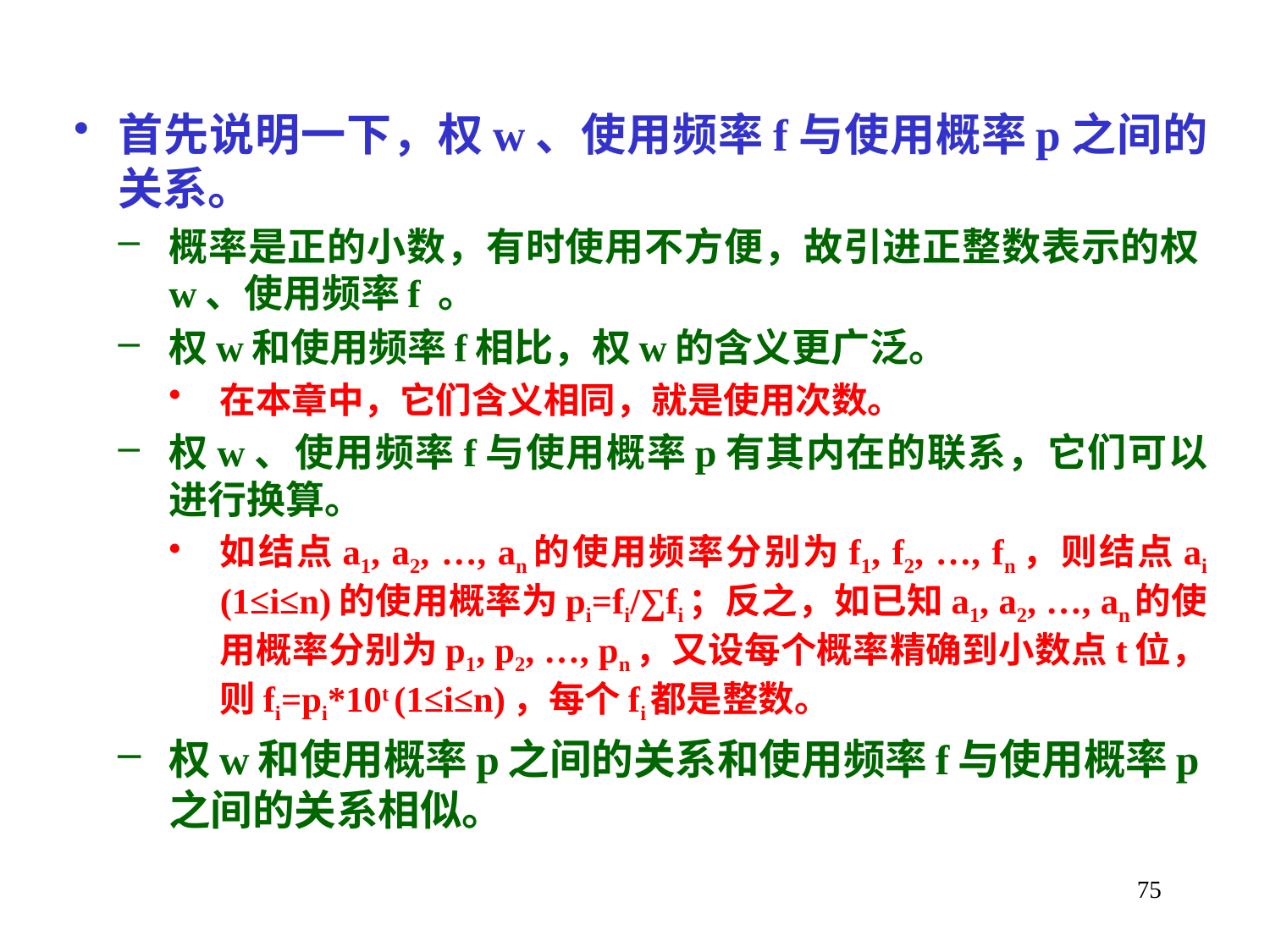

首先说明一下，权w、使用频率f与使用概率p之间的关系。
概率是正的小数，有时使用不方便，故引进正整数表示的权w、使用频率f 。
权w和使用频率f相比，权w的含义更广泛。
在本章中，它们含义相同，就是使用次数。
权w、使用频率f与使用概率p有其内在的联系，它们可以进行换算。
如结点a1, a2, …, an的使用频率分别为f1, f2, …, fn，则结点ai (1≤i≤n)的使用概率为pi=fi/∑fi；反之，如已知a1, a2, …, an的使用概率分别为p1, p2, …, pn，又设每个概率精确到小数点t位，则fi=pi*10t (1≤i≤n)，每个fi都是整数。
权w和使用概率p之间的关系和使用频率f与使用概率p之间的关系相似。
75